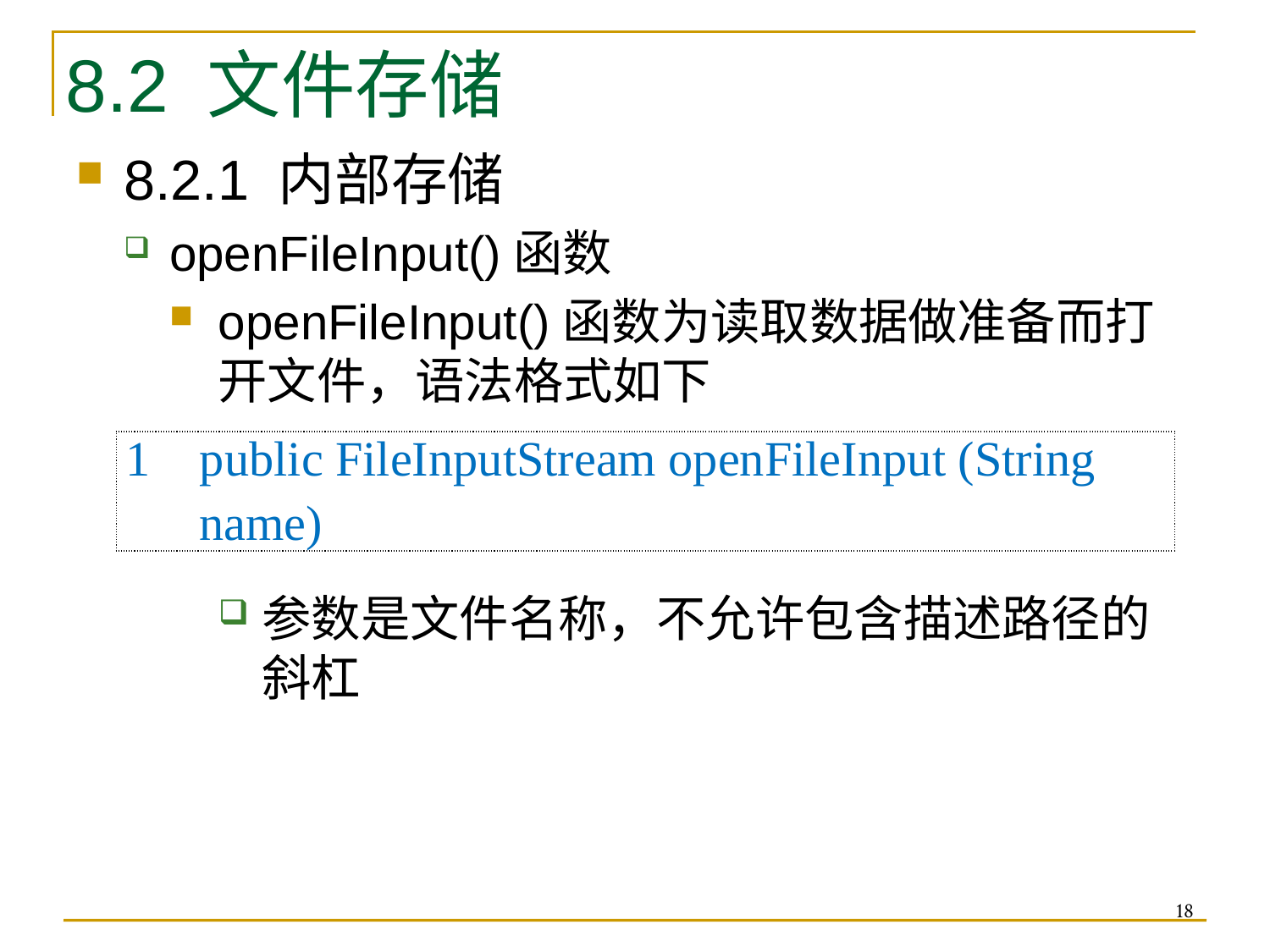

# 8.2 文件存储
8.2.1 内部存储
openFileInput()函数
openFileInput()函数为读取数据做准备而打开文件，语法格式如下

参数是文件名称，不允许包含描述路径的斜杠
| 1 public FileInputStream openFileInput (String name) |
| --- |
18